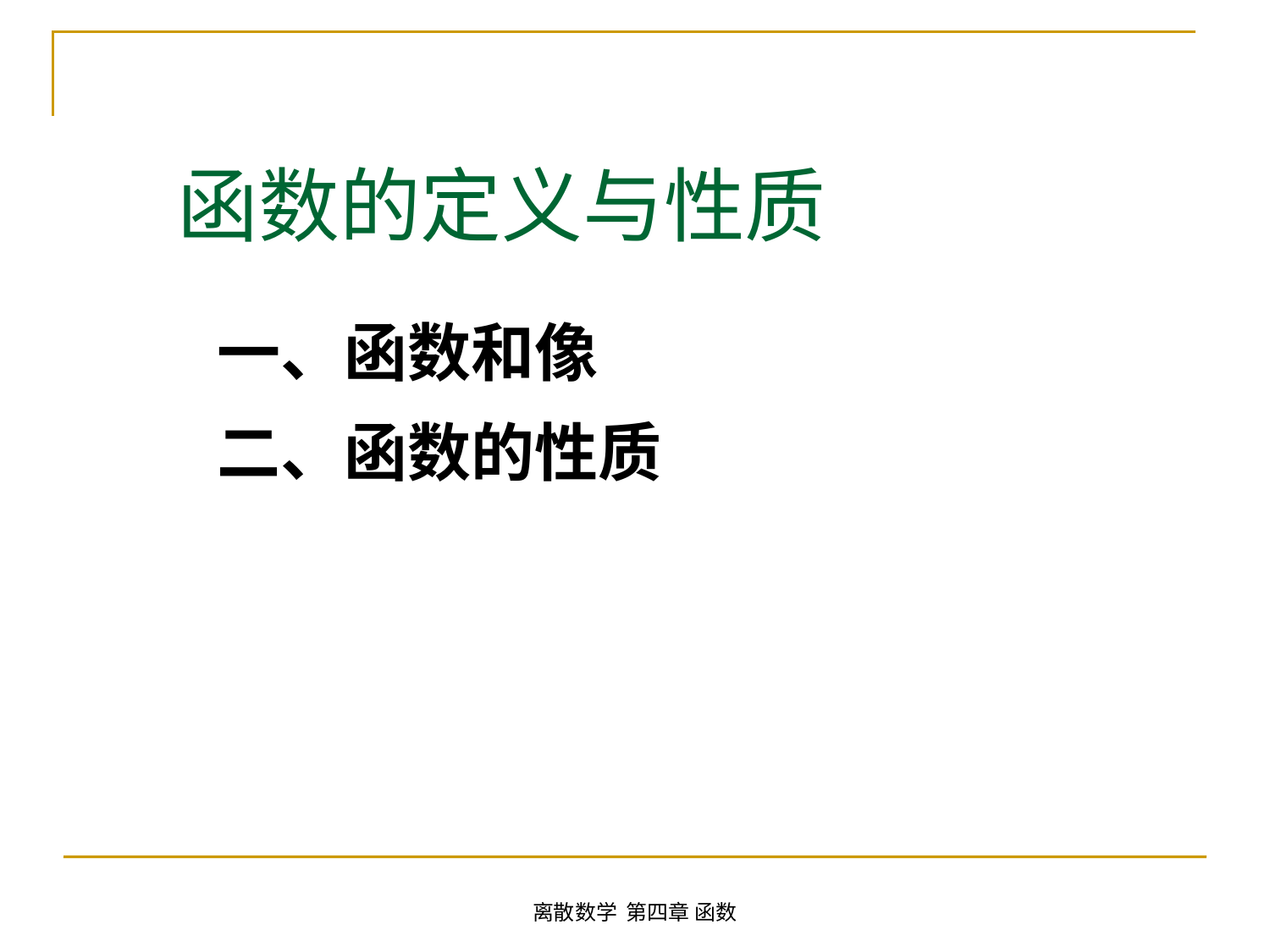

函数的定义与性质
一、函数和像
二、函数的性质

3
离散数学  第四章 函数